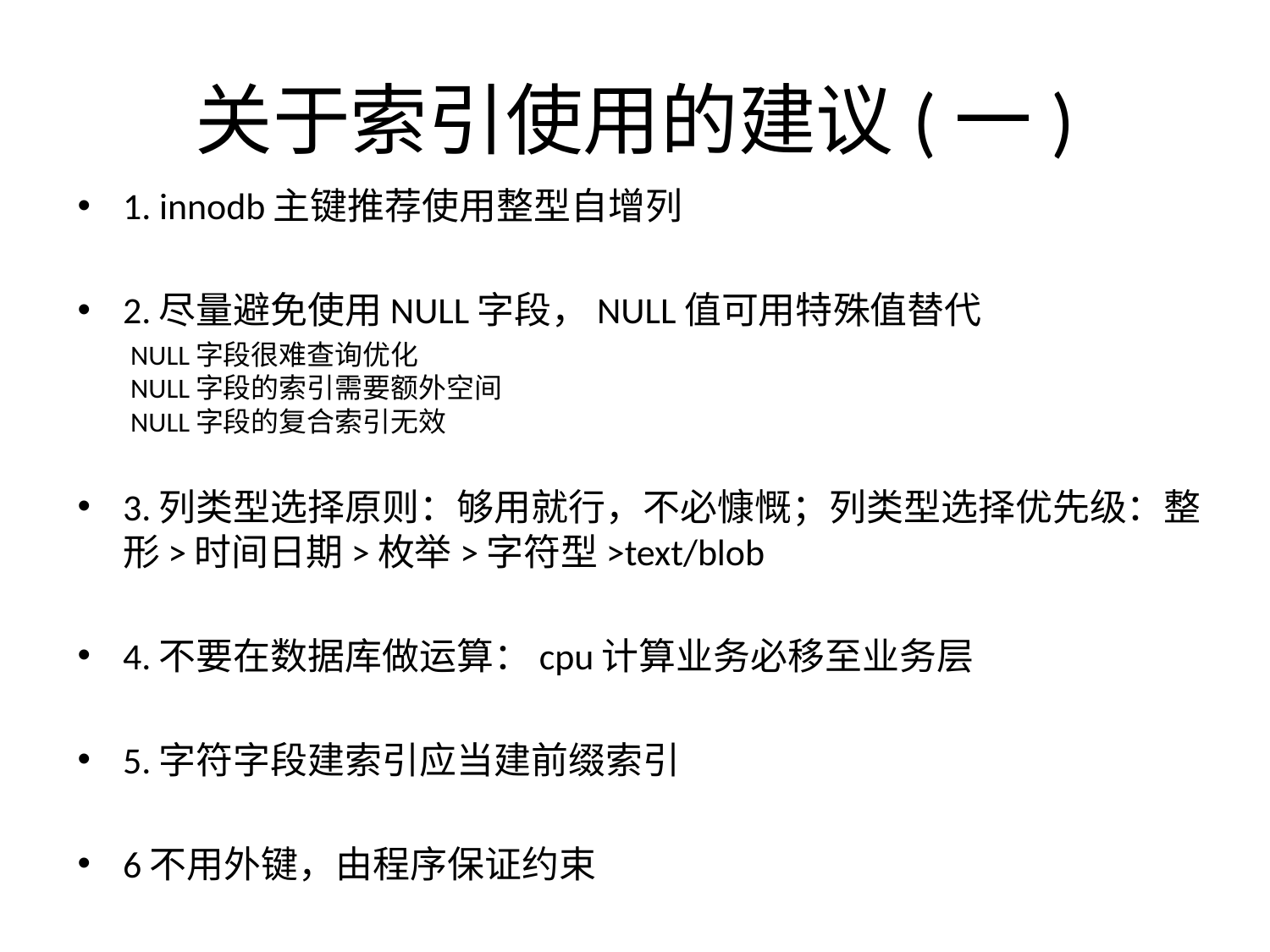

# 关于索引使用的建议(一)
1. innodb主键推荐使用整型自增列

2.尽量避免使用NULL字段，NULL值可用特殊值替代
NULL字段很难查询优化
NULL字段的索引需要额外空间
NULL字段的复合索引无效

3.列类型选择原则：够用就行，不必慷慨；列类型选择优先级：整形>时间日期>枚举>字符型>text/blob

4.不要在数据库做运算：cpu计算业务必移至业务层

5.字符字段建索引应当建前缀索引

6不用外键，由程序保证约束